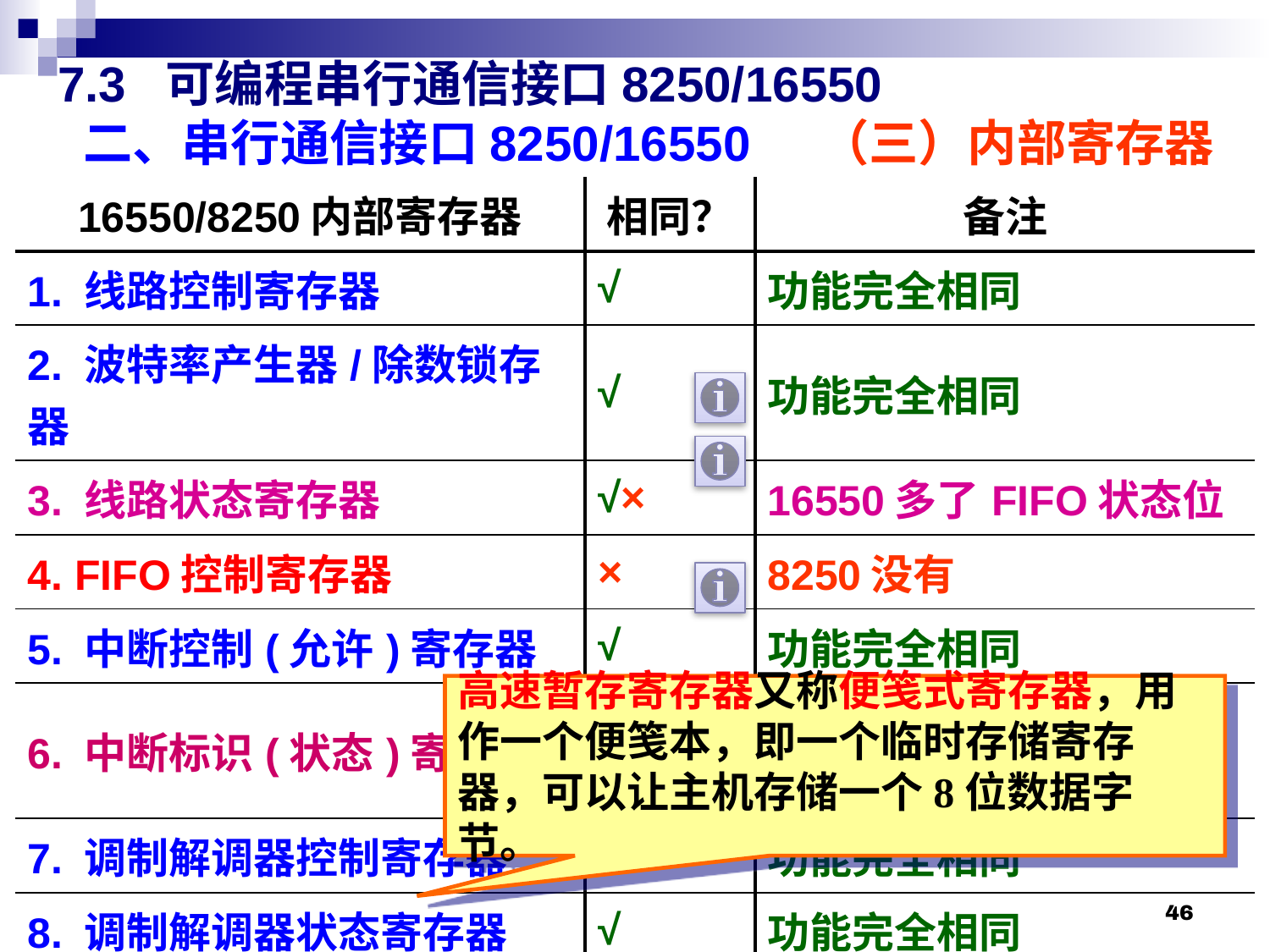

# 7.3  可编程串行通信接口8250/16550 二、串行通信接口8250/16550 	（三）内部寄存器
| 16550/8250内部寄存器 | 相同？ | 备注 |
| --- | --- | --- |
| 1. 线路控制寄存器 | √ | 功能完全相同 |
| 2. 波特率产生器/除数锁存器 | √ | 功能完全相同 |
| 3. 线路状态寄存器 | √× | 16550多了FIFO状态位 |
| 4. FIFO控制寄存器 | × | 8250没有 |
| 5. 中断控制(允许)寄存器 | √ | 功能完全相同 |
| 6. 中断标识(状态)寄存器 | √× | 16550多了有关FIFO状态 |
| 7. 调制解调器控制寄存器 | √ | 功能完全相同 |
| 8. 调制解调器状态寄存器 | √ | 功能完全相同 |
| 9. 发送保持寄存器 | √ | 功能完全相同 |
| 10. 接收缓冲寄存器 | √ | 功能完全相同 |
| 11. 高速暂存寄存器 | × | 8250没有 |

高速暂存寄存器又称便笺式寄存器，用作一个便笺本，即一个临时存储寄存器，可以让主机存储一个8位数据字节。
46